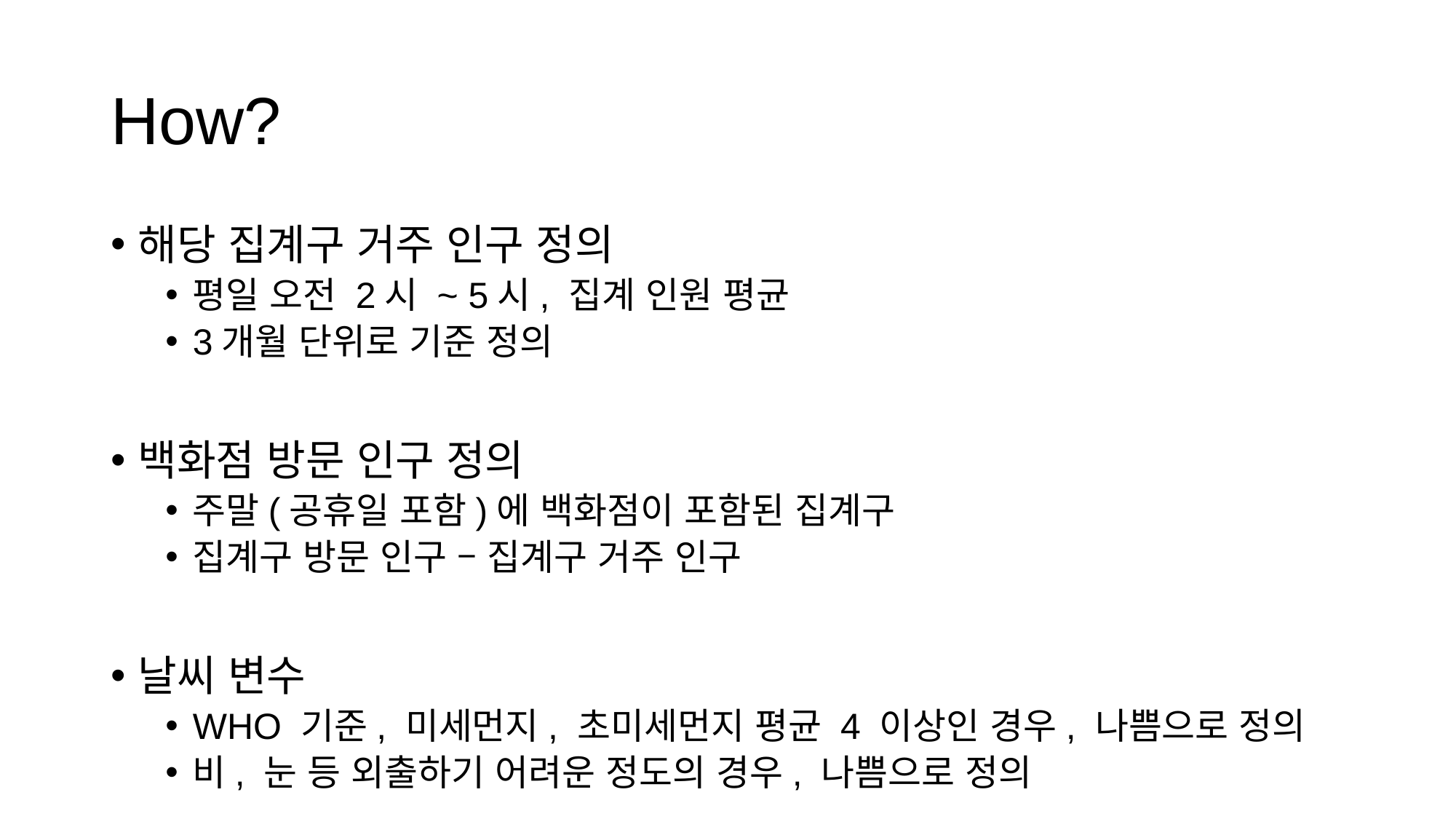

# How?
해당 집계구 거주 인구 정의
평일 오전 2시 ~ 5시, 집계 인원 평균
3개월 단위로 기준 정의

백화점 방문 인구 정의
주말(공휴일 포함)에 백화점이 포함된 집계구
집계구 방문 인구 – 집계구 거주 인구

날씨 변수
WHO 기준, 미세먼지, 초미세먼지 평균 4 이상인 경우, 나쁨으로 정의
비, 눈 등 외출하기 어려운 정도의 경우, 나쁨으로 정의